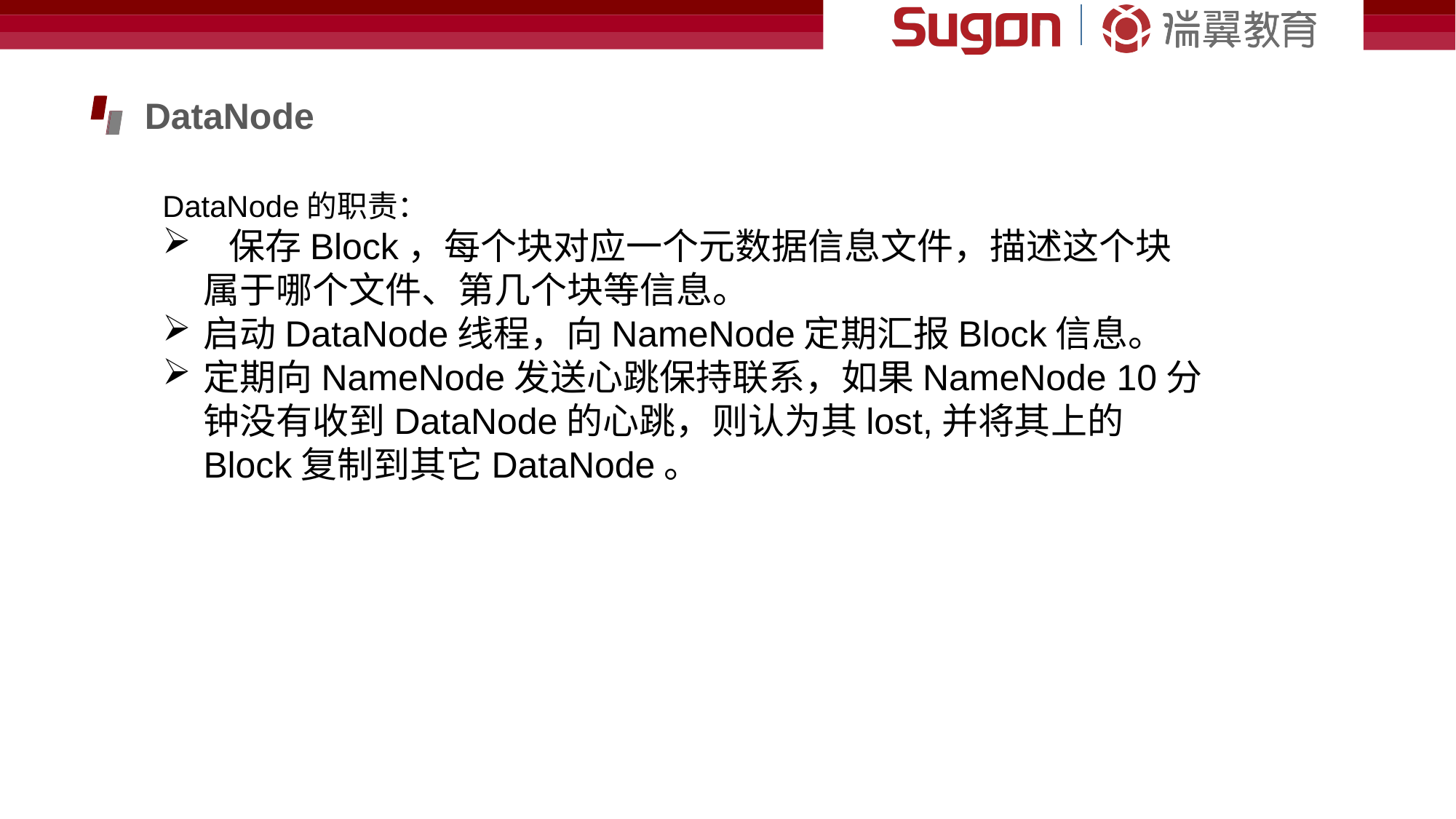

DataNode

DataNode的职责：
  保存Block，每个块对应一个元数据信息文件，描述这个块属于哪个文件、第几个块等信息。
启动DataNode线程，向NameNode定期汇报Block信息。
定期向NameNode发送心跳保持联系，如果NameNode 10分钟没有收到DataNode的心跳，则认为其lost,并将其上的Block复制到其它DataNode。